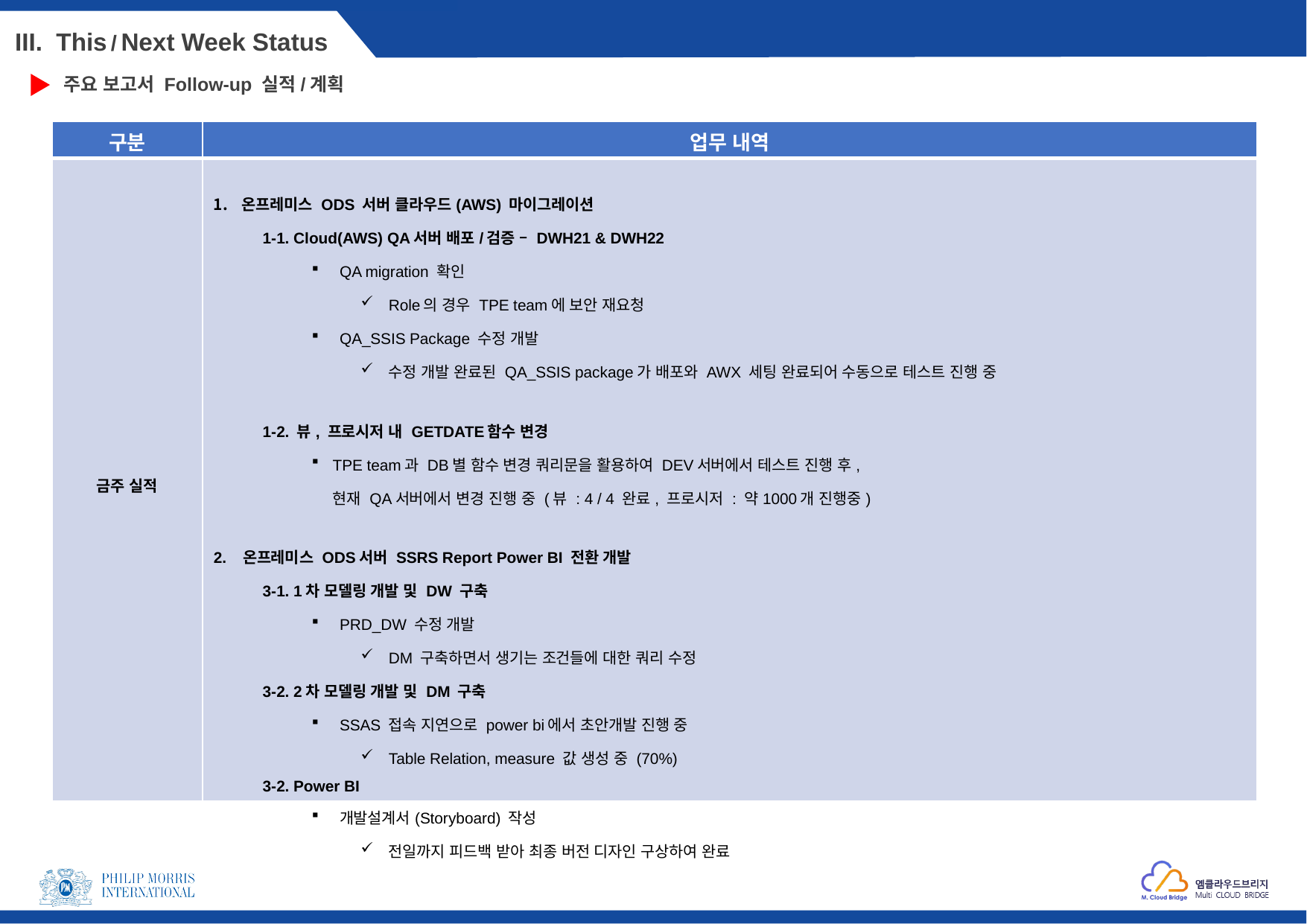

III.  This / Next Week Status
주요 보고서 Follow-up 실적/계획

| 구분 | 업무 내역 |
| --- | --- |
| 금주 실적 | 온프레미스 ODS 서버 클라우드(AWS) 마이그레이션 1-1. Cloud(AWS) QA서버 배포/검증 – DWH21 & DWH22 QA migration 확인 Role의 경우 TPE team에 보안 재요청 QA\_SSIS Package 수정 개발 수정 개발 완료된 QA\_SSIS package가 배포와 AWX 세팅 완료되어 수동으로 테스트 진행 중 1-2. 뷰, 프로시저 내 GETDATE함수 변경 TPE team과 DB별 함수 변경 쿼리문을 활용하여 DEV서버에서 테스트 진행 후, 현재 QA서버에서 변경 진행 중 (뷰 : 4 / 4 완료, 프로시저 : 약1000개 진행중) 2. 온프레미스 ODS서버 SSRS Report Power BI 전환 개발 3-1. 1차 모델링 개발 및 DW 구축 PRD\_DW 수정 개발 DM 구축하면서 생기는 조건들에 대한 쿼리 수정 3-2. 2차 모델링 개발 및 DM 구축 SSAS 접속 지연으로 power bi에서 초안개발 진행 중 Table Relation, measure 값 생성 중 (70%) 3-2. Power BI 개발설계서(Storyboard) 작성 전일까지 피드백 받아 최종 버전 디자인 구상하여 완료 |